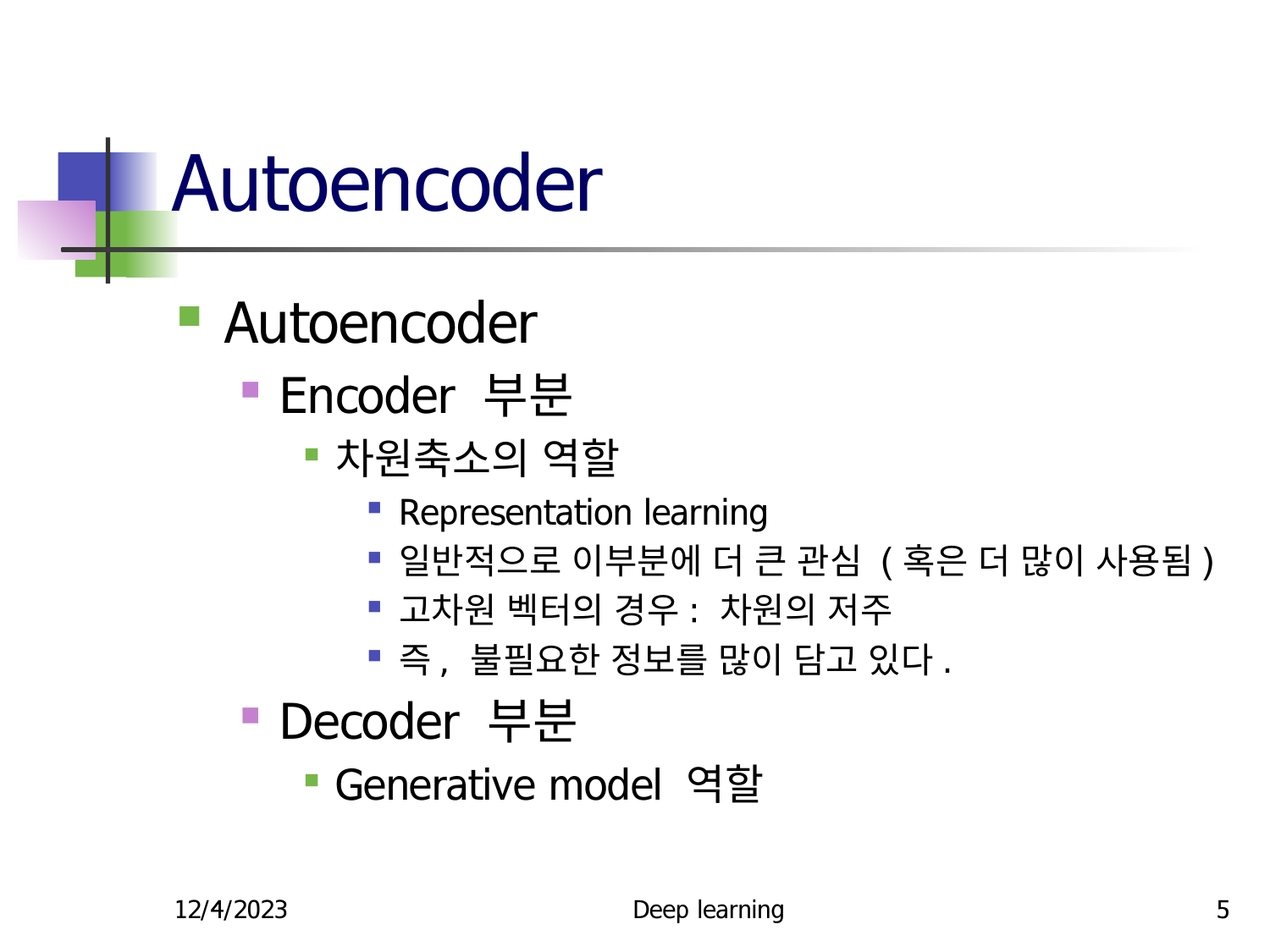

# Autoencoder
Autoencoder
Encoder 부분
차원축소의 역할
Representation learning
일반적으로 이부분에 더 큰 관심 (혹은 더 많이 사용됨)
고차원 벡터의 경우: 차원의 저주
즉, 불필요한 정보를 많이 담고 있다.
Decoder 부분
Generative model 역할
12/4/2023
Deep learning
5